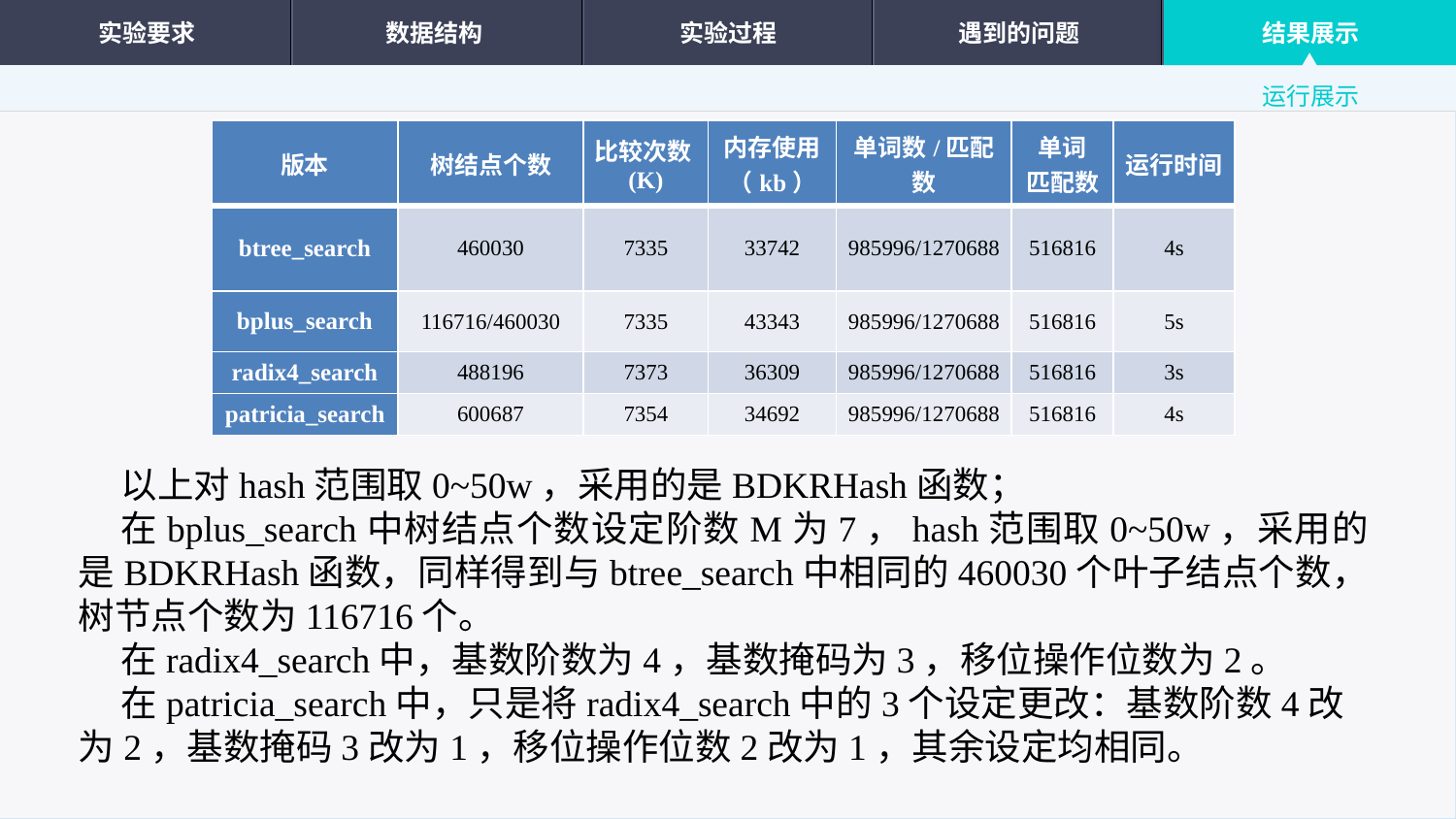

实验要求
数据结构
实验过程
遇到的问题
结果展示
运行展示
| 版本 | 树结点个数 | 比较次数(K) | 内存使用（kb） | 单词数/匹配数 | 单词 匹配数 | 运行时间 |
| --- | --- | --- | --- | --- | --- | --- |
| btree\_search | 460030 | 7335 | 33742 | 985996/1270688 | 516816 | 4s |
| bplus\_search | 116716/460030 | 7335 | 43343 | 985996/1270688 | 516816 | 5s |
| radix4\_search | 488196 | 7373 | 36309 | 985996/1270688 | 516816 | 3s |
| patricia\_search | 600687 | 7354 | 34692 | 985996/1270688 | 516816 | 4s |
以上对hash范围取0~50w，采用的是BDKRHash函数；
在bplus_search中树结点个数设定阶数M为7，hash范围取0~50w，采用的是BDKRHash函数，同样得到与btree_search中相同的460030个叶子结点个数，树节点个数为116716个。
在radix4_search中，基数阶数为4，基数掩码为3，移位操作位数为2。
在patricia_search中，只是将radix4_search中的3个设定更改：基数阶数4改为2，基数掩码3改为1，移位操作位数2改为1，其余设定均相同。